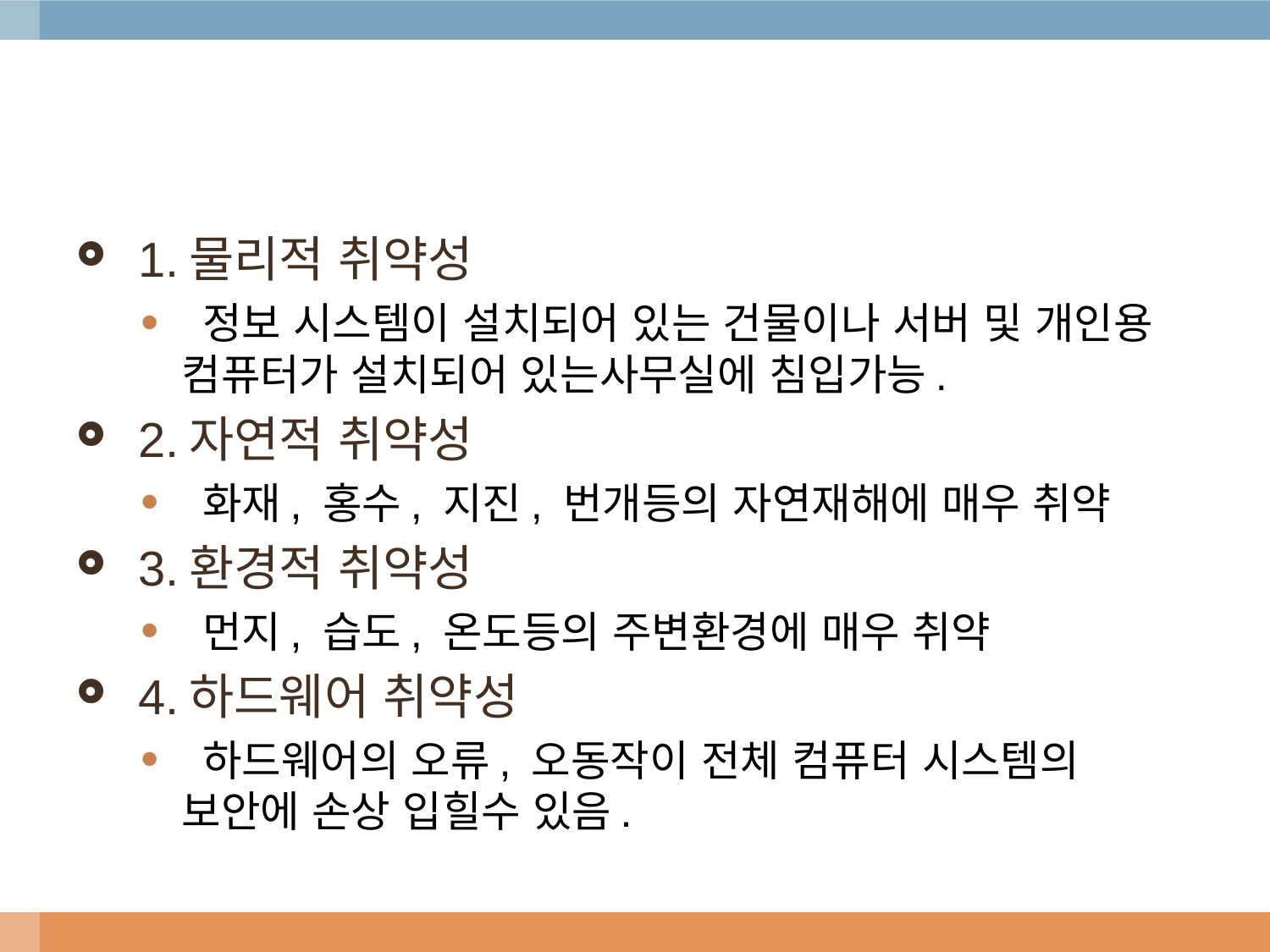

#
 1.물리적 취약성
 정보 시스템이 설치되어 있는 건물이나 서버 및 개인용 컴퓨터가 설치되어 있는사무실에 침입가능.
 2.자연적 취약성
 화재, 홍수, 지진, 번개등의 자연재해에 매우 취약
 3.환경적 취약성
 먼지, 습도, 온도등의 주변환경에 매우 취약
 4.하드웨어 취약성
 하드웨어의 오류, 오동작이 전체 컴퓨터 시스템의 보안에 손상 입힐수 있음.